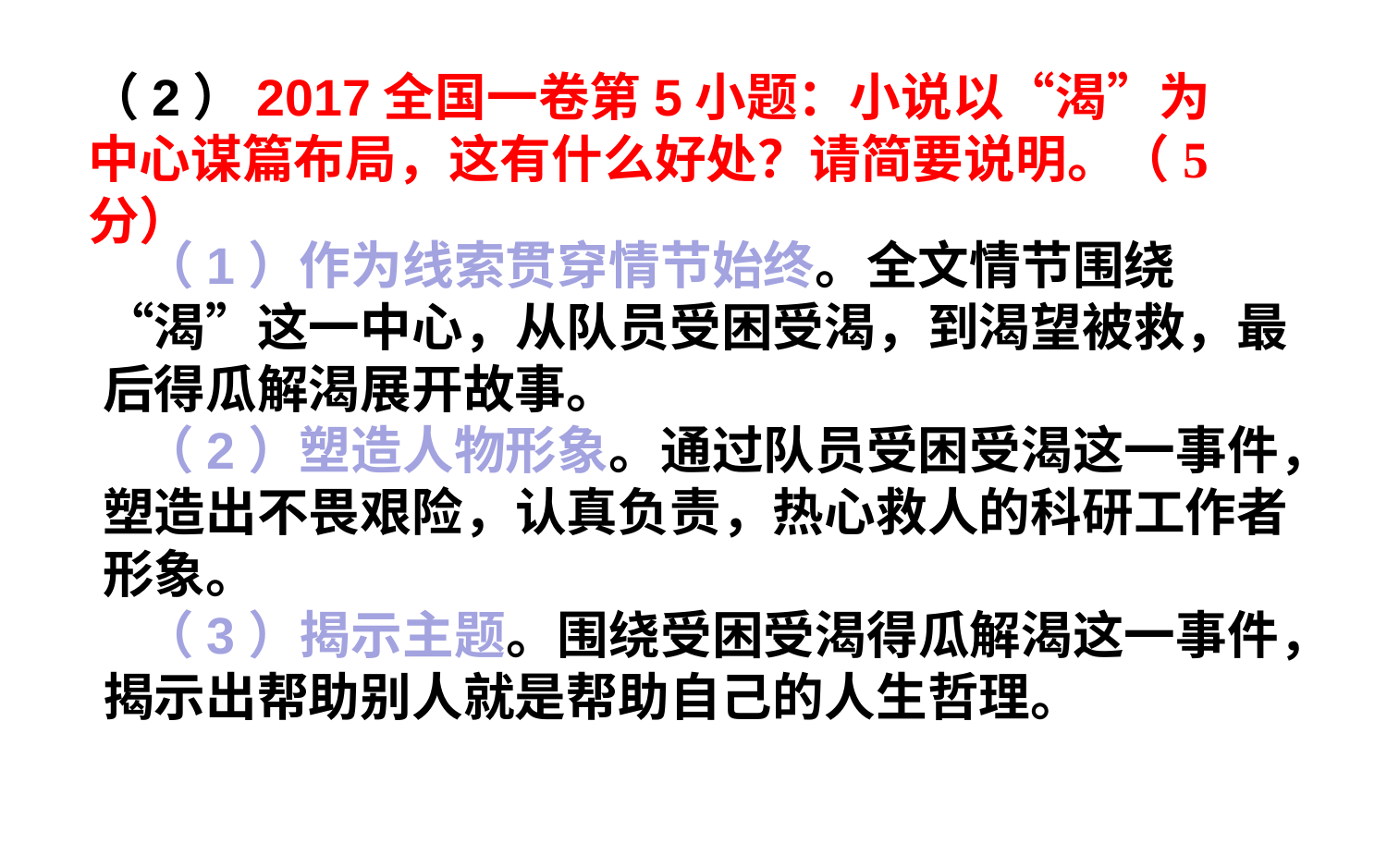

（2）2017全国一卷第5小题：小说以“渴”为中心谋篇布局，这有什么好处？请简要说明。（5分）
（1）作为线索贯穿情节始终。全文情节围绕“渴”这一中心，从队员受困受渴，到渴望被救，最后得瓜解渴展开故事。
（2）塑造人物形象。通过队员受困受渴这一事件，塑造出不畏艰险，认真负责，热心救人的科研工作者形象。
（3）揭示主题。围绕受困受渴得瓜解渴这一事件，揭示出帮助别人就是帮助自己的人生哲理。